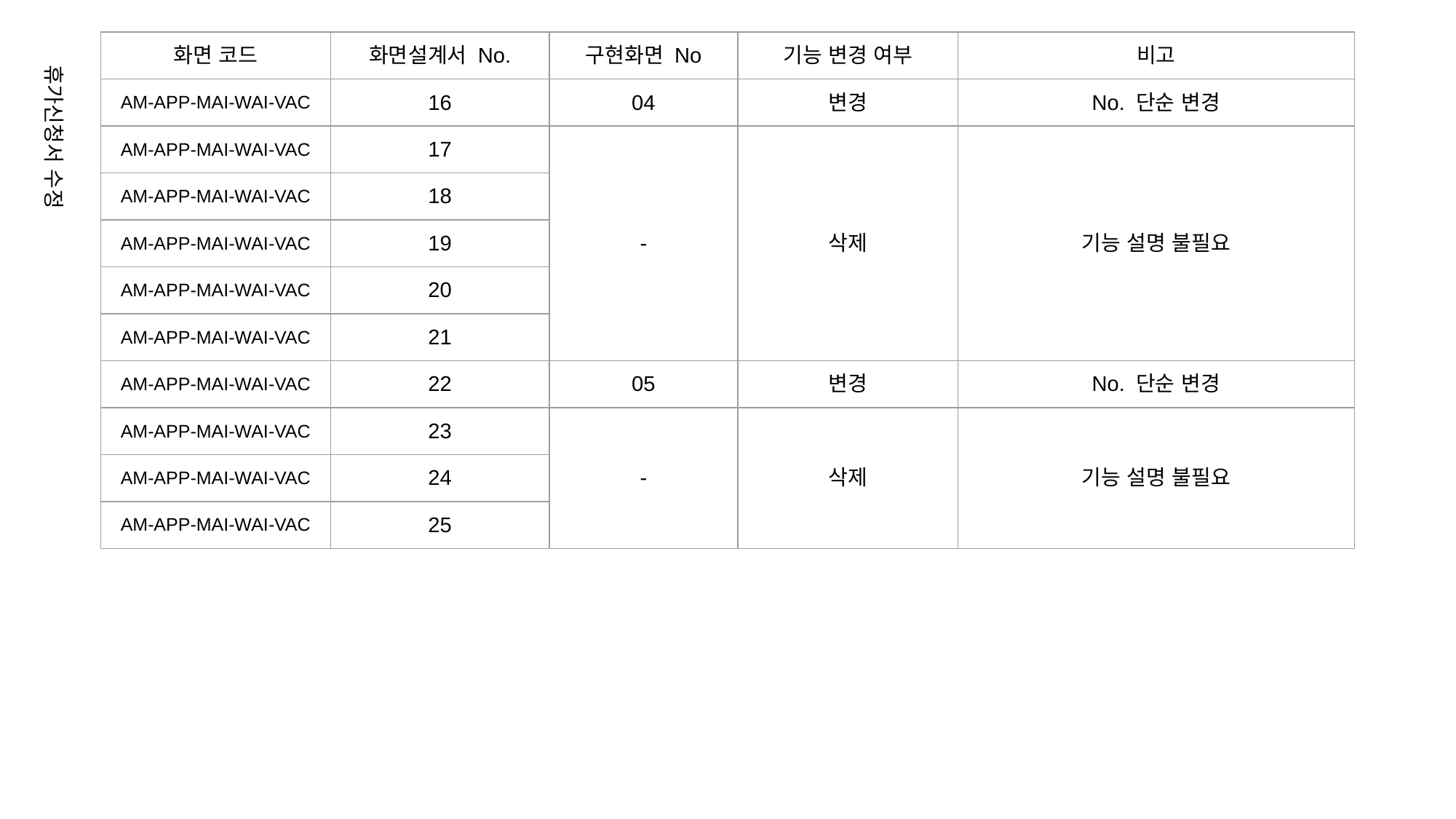

| 화면 코드 | 화면설계서 No. | 구현화면 No | 기능 변경 여부 | 비고 |
| --- | --- | --- | --- | --- |
| AM-APP-MAI-WAI-VAC | 16 | 04 | 변경 | No. 단순 변경 |
| AM-APP-MAI-WAI-VAC | 17 | - | 삭제 | 기능 설명 불필요 |
| AM-APP-MAI-WAI-VAC | 18 |  |  |  |
| AM-APP-MAI-WAI-VAC | 19 |  |  |  |
| AM-APP-MAI-WAI-VAC | 20 |  |  |  |
| AM-APP-MAI-WAI-VAC | 21 |  |  |  |
| AM-APP-MAI-WAI-VAC | 22 | 05 | 변경 | No. 단순 변경 |
| AM-APP-MAI-WAI-VAC | 23 | - | 삭제 | 기능 설명 불필요 |
| AM-APP-MAI-WAI-VAC | 24 |  |  |  |
| AM-APP-MAI-WAI-VAC | 25 |  |  |  |
휴가신청서 수정